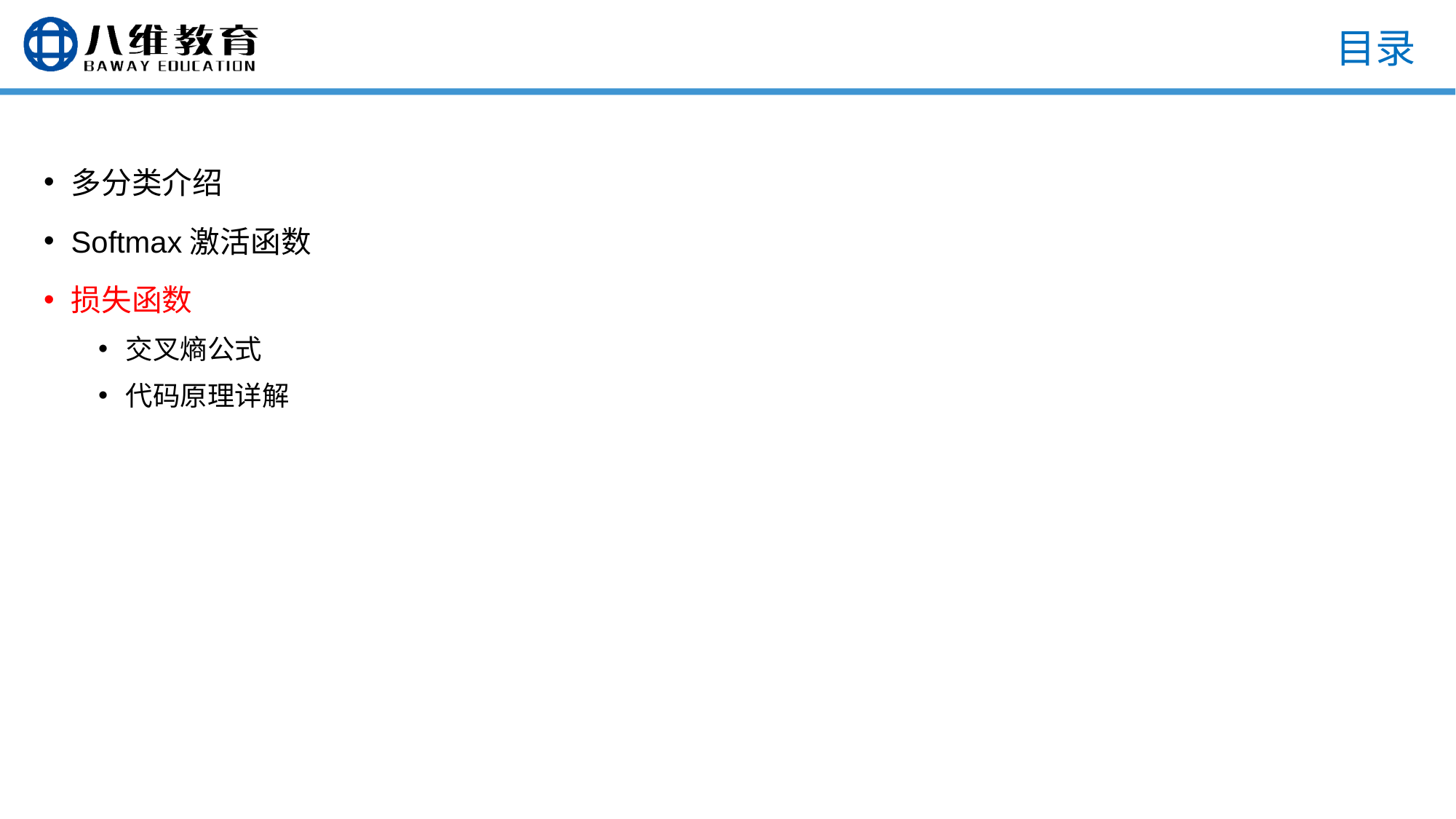

# 目录
多分类介绍
Softmax激活函数
损失函数
交叉熵公式
代码原理详解